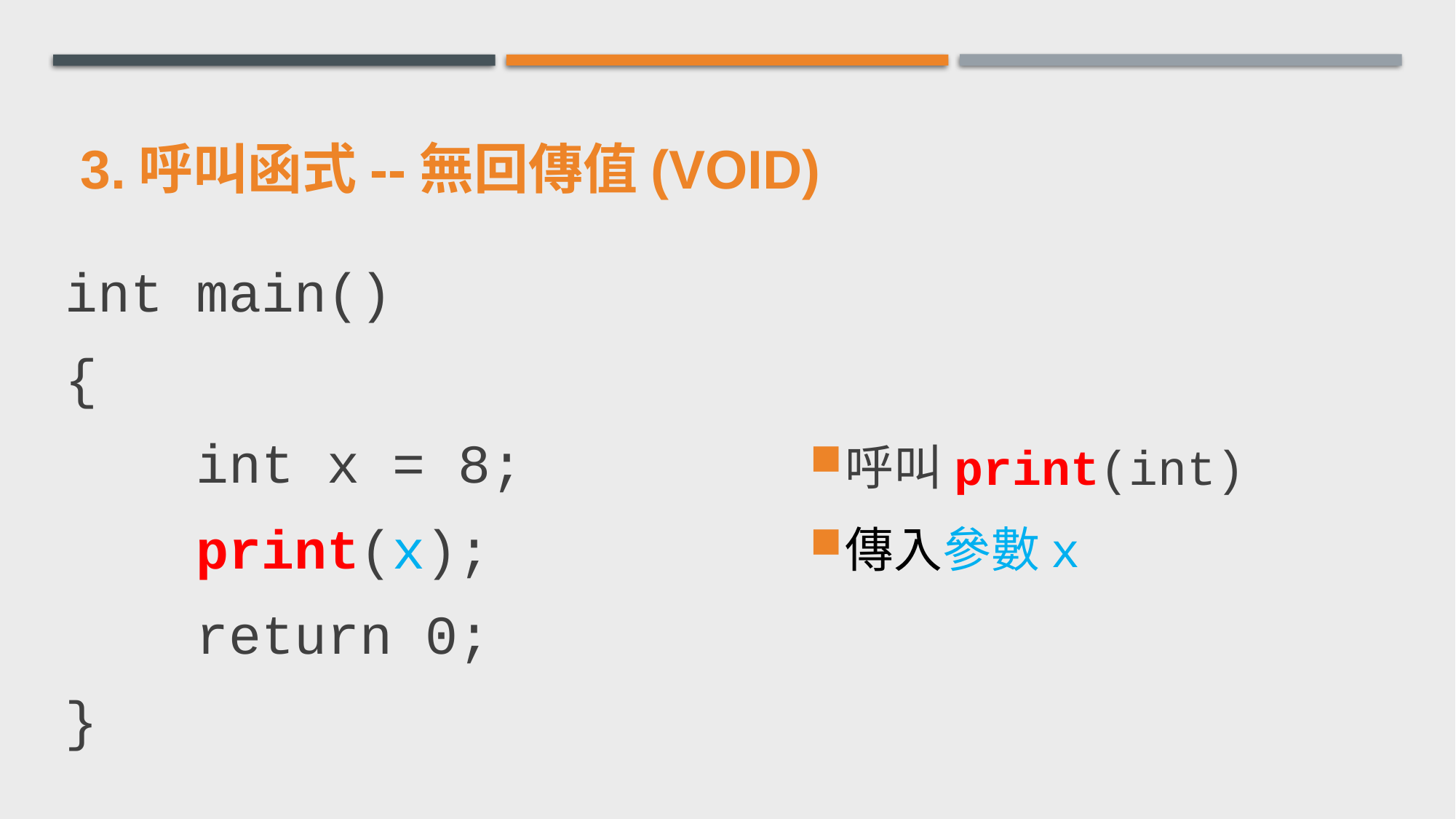

# 3.呼叫函式--無回傳值(void)
int main()
{
    int x = 8;
    print(x);
    return 0;
}
呼叫print(int)
傳入參數x